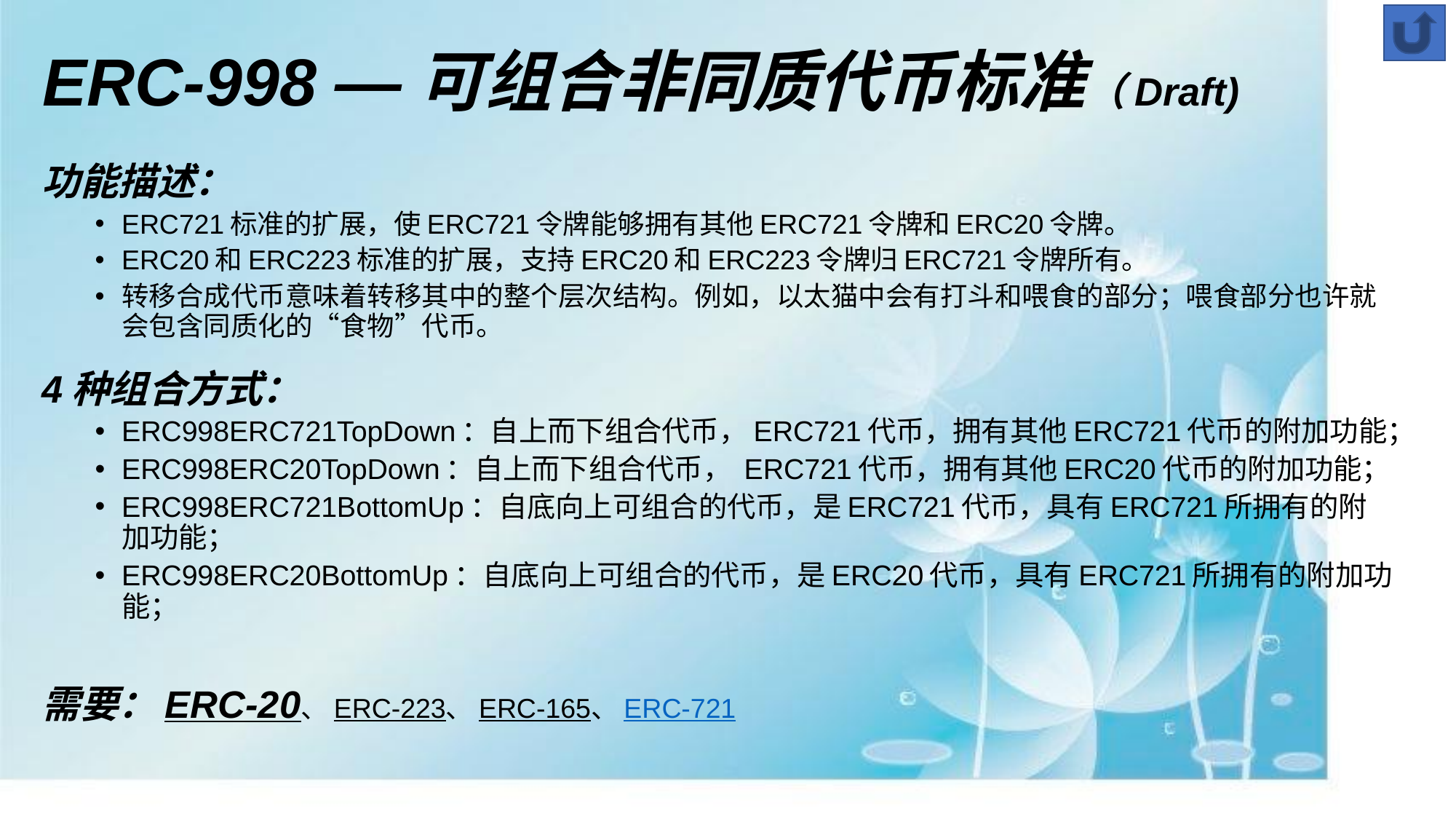

# ERC-998 —可组合非同质代币标准（Draft)

功能描述：
ERC721标准的扩展，使ERC721令牌能够拥有其他ERC721令牌和ERC20令牌。
ERC20和ERC223标准的扩展，支持ERC20和ERC223令牌归ERC721令牌所有。
转移合成代币意味着转移其中的整个层次结构。例如，以太猫中会有打斗和喂食的部分；喂食部分也许就会包含同质化的“食物”代币。
4种组合方式：
ERC998ERC721TopDown：自上而下组合代币，ERC721代币，拥有其他ERC721代币的附加功能；
ERC998ERC20TopDown：自上而下组合代币， ERC721代币，拥有其他ERC20代币的附加功能；
ERC998ERC721BottomUp：自底向上可组合的代币，是ERC721代币，具有ERC721所拥有的附加功能；
ERC998ERC20BottomUp：自底向上可组合的代币，是ERC20代币，具有ERC721所拥有的附加功能；

需要：ERC-20、ERC-223、ERC-165、ERC-721